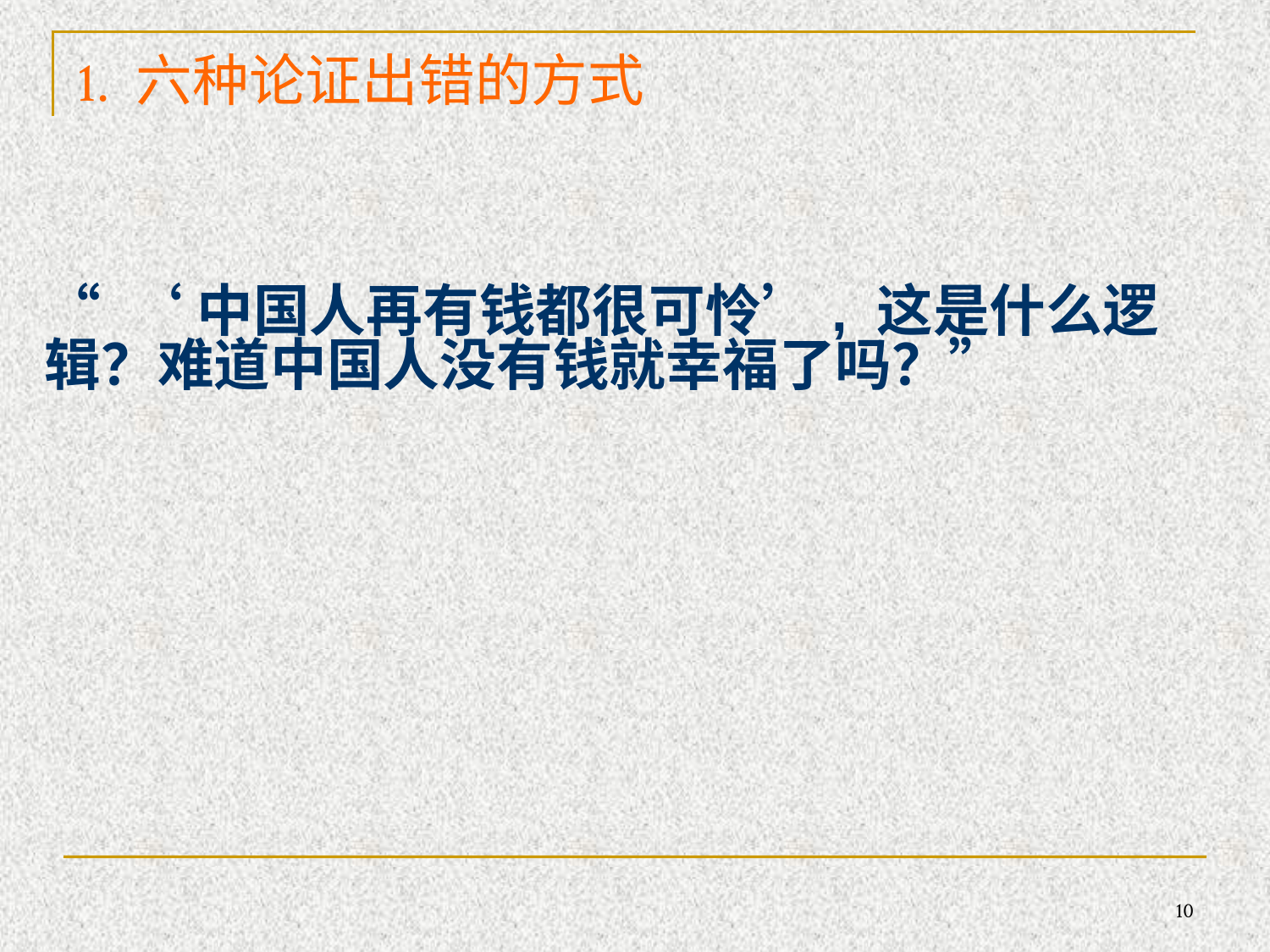

1. 六种论证出错的方式

“  ‘中国人再有钱都很可怜’, 这是什么逻辑？难道中国人没有钱就幸福了吗？”

10